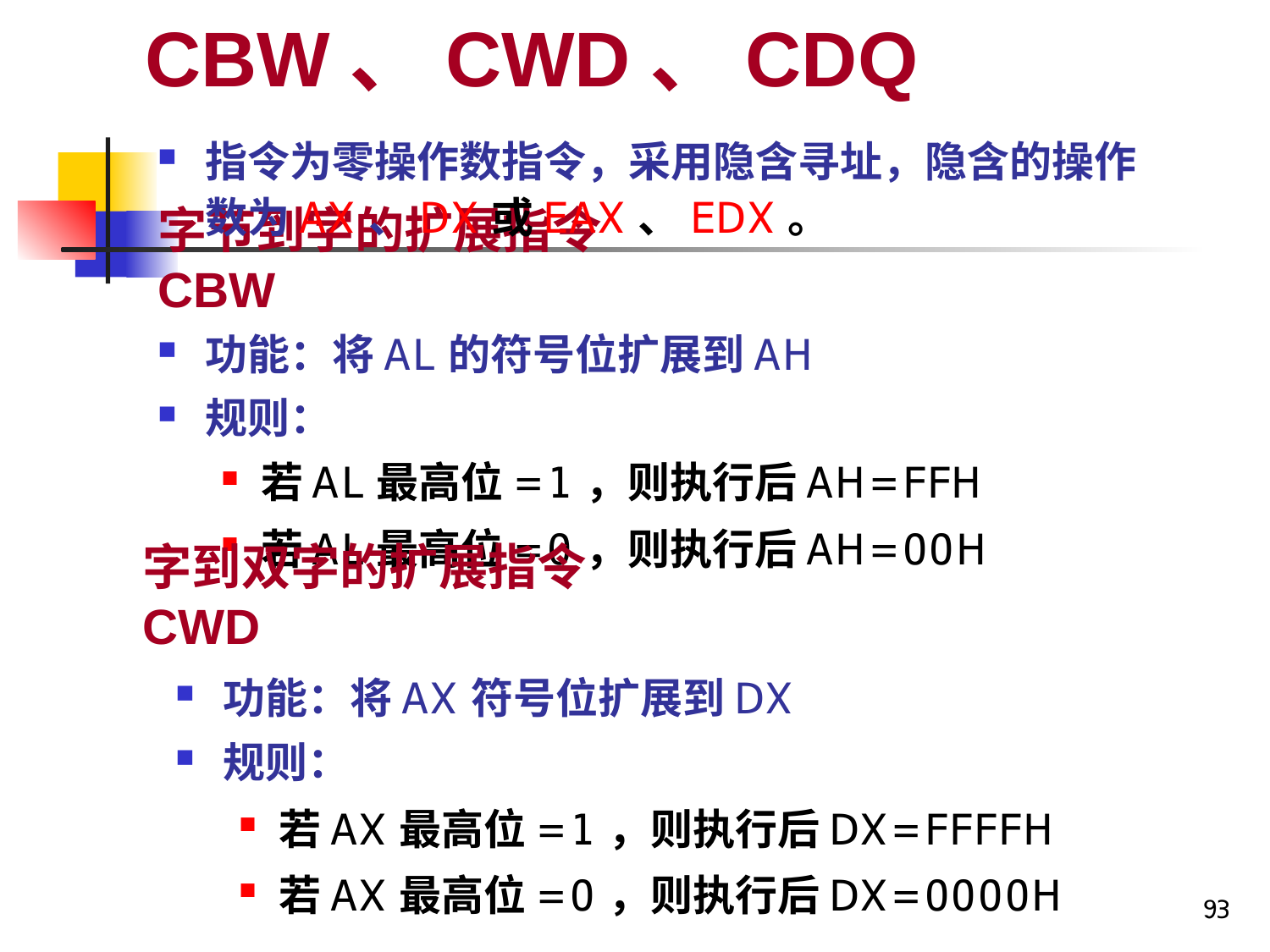

字位扩展指令CBW、CWD、CDQ
指令为零操作数指令，采用隐含寻址，隐含的操作数为AX、DX或EAX、EDX。
# 字节到字的扩展指令CBW
功能：将AL的符号位扩展到AH
规则：
若AL最高位=1，则执行后AH=FFH
若AL最高位=0，则执行后AH=00H
字到双字的扩展指令CWD
功能：将AX符号位扩展到DX
规则：
若AX最高位=1，则执行后DX=FFFFH
若AX最高位=0，则执行后DX=0000H
93